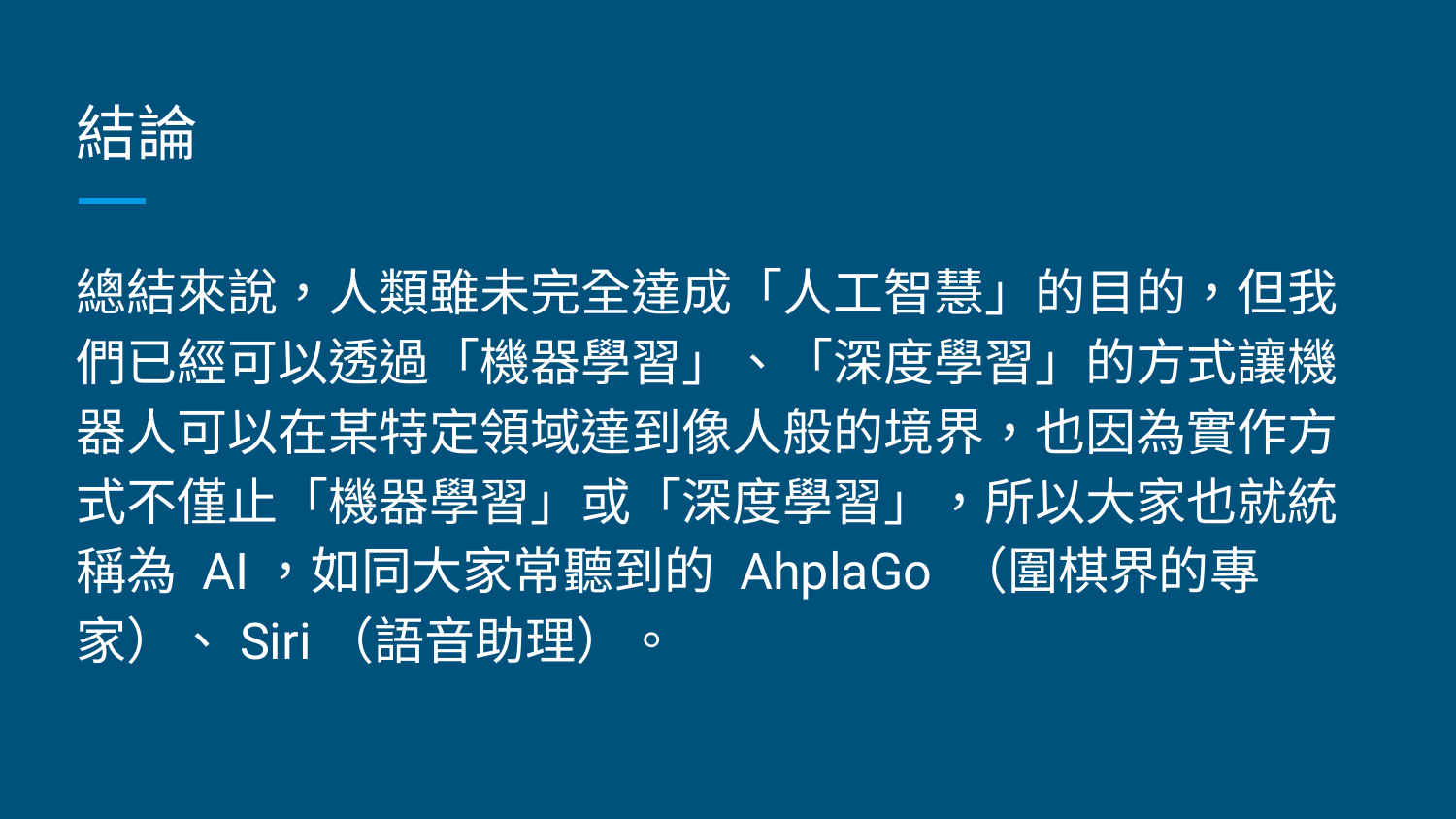

# 結論
總結來說，人類雖未完全達成「人工智慧」的目的，但我們已經可以透過「機器學習」、「深度學習」的方式讓機器人可以在某特定領域達到像人般的境界，也因為實作方式不僅止「機器學習」或「深度學習」，所以大家也就統稱為 AI，如同大家常聽到的 AhplaGo （圍棋界的專家）、Siri（語音助理）。